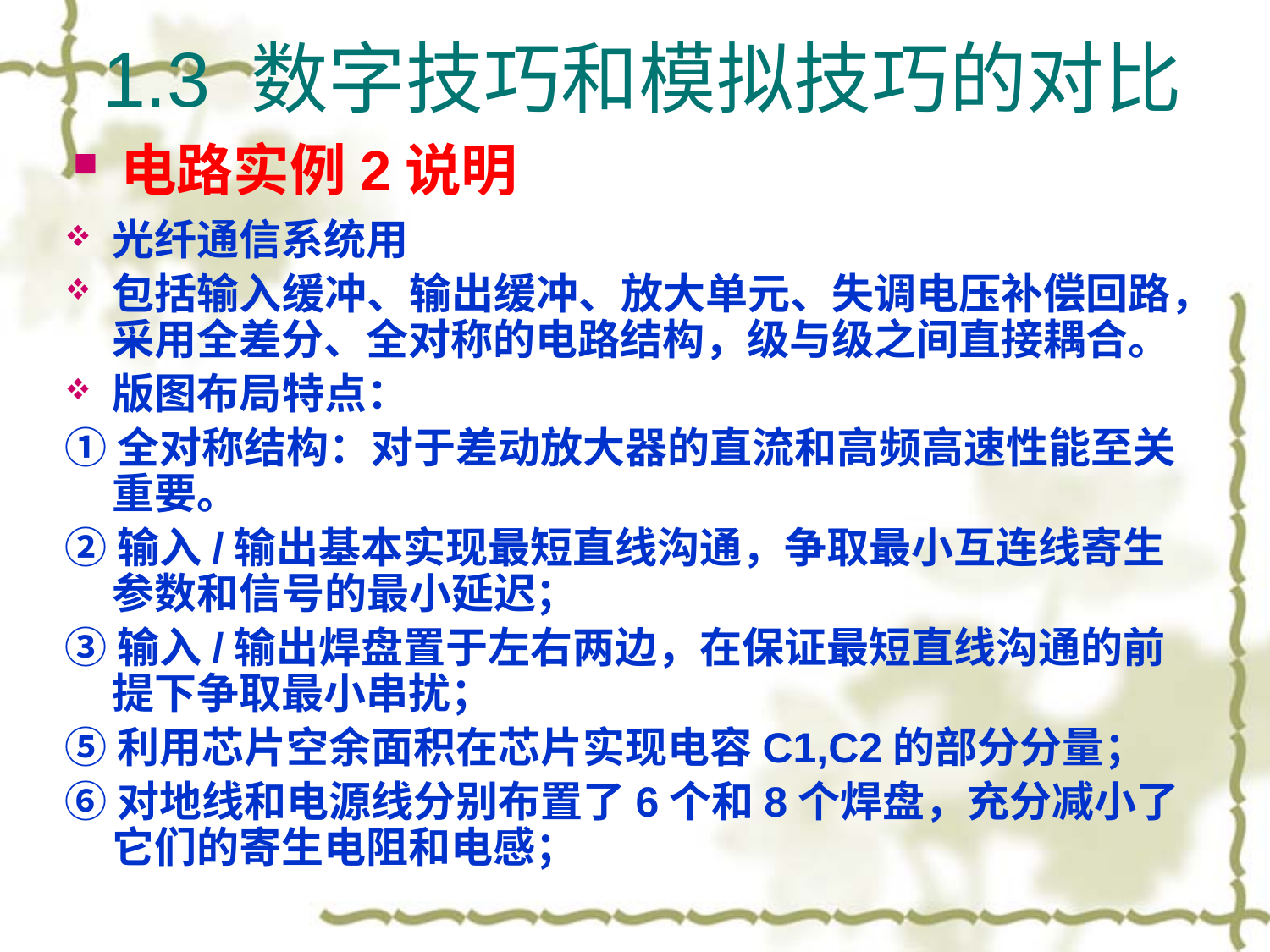

1.3 数字技巧和模拟技巧的对比
电路实例2说明
光纤通信系统用
包括输入缓冲、输出缓冲、放大单元、失调电压补偿回路，采用全差分、全对称的电路结构，级与级之间直接耦合。
版图布局特点：
①全对称结构：对于差动放大器的直流和高频高速性能至关重要。
②输入/输出基本实现最短直线沟通，争取最小互连线寄生参数和信号的最小延迟；
③输入/输出焊盘置于左右两边，在保证最短直线沟通的前提下争取最小串扰；
⑤利用芯片空余面积在芯片实现电容C1,C2的部分分量；
⑥对地线和电源线分别布置了6个和8个焊盘，充分减小了它们的寄生电阻和电感；

34